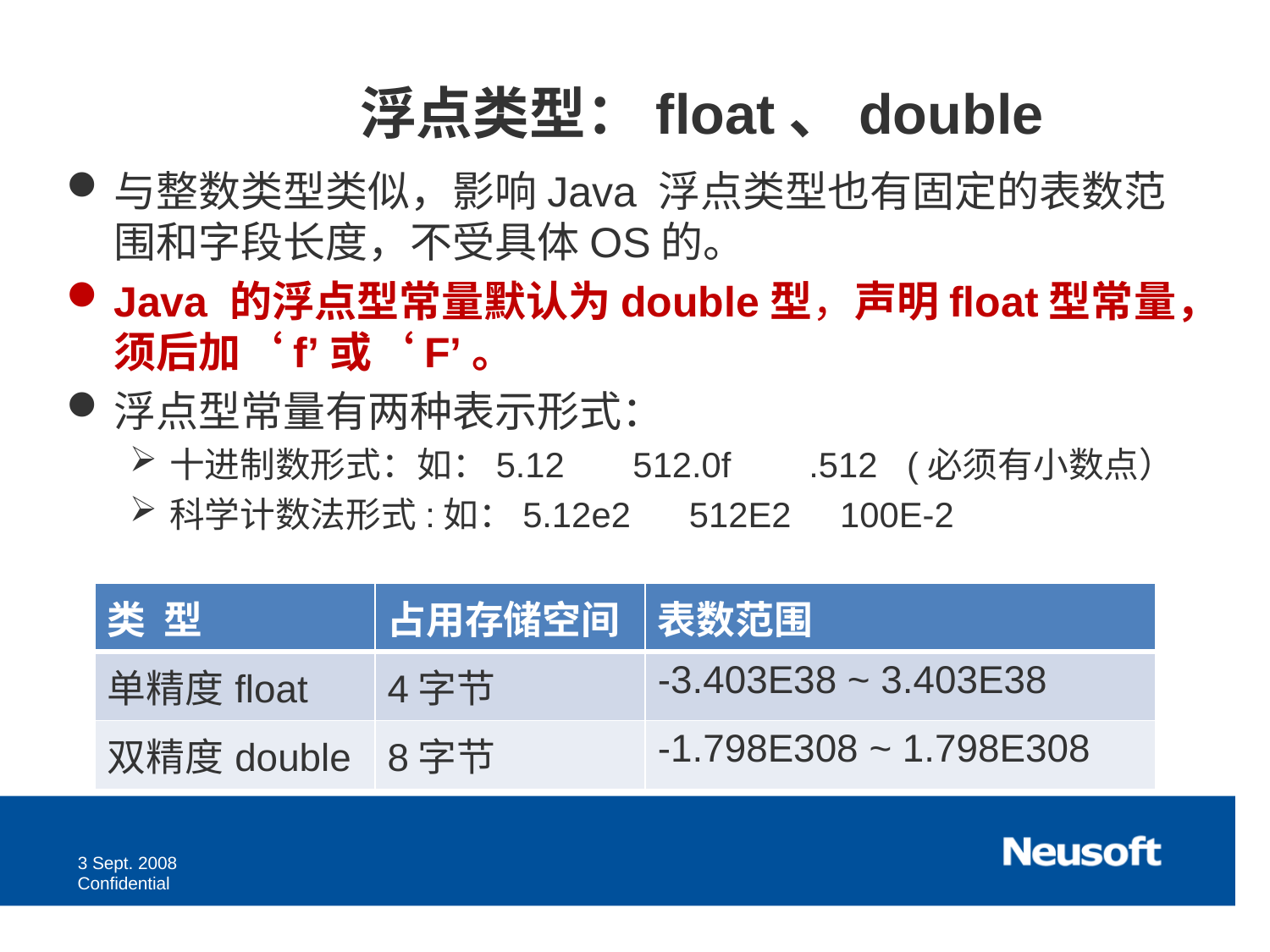

浮点类型：float、double
与整数类型类似，影响Java 浮点类型也有固定的表数范围和字段长度，不受具体OS的。
Java 的浮点型常量默认为double型，声明float型常量，须后加‘f’或‘F’。
浮点型常量有两种表示形式：
十进制数形式：如：5.12       512.0f        .512   (必须有小数点）
科学计数法形式:如：5.12e2      512E2     100E-2
| 类 型 | 占用存储空间 | 表数范围 |
| --- | --- | --- |
| 单精度float | 4字节 | -3.403E38 ~ 3.403E38 |
| 双精度double | 8字节 | -1.798E308 ~ 1.798E308 |